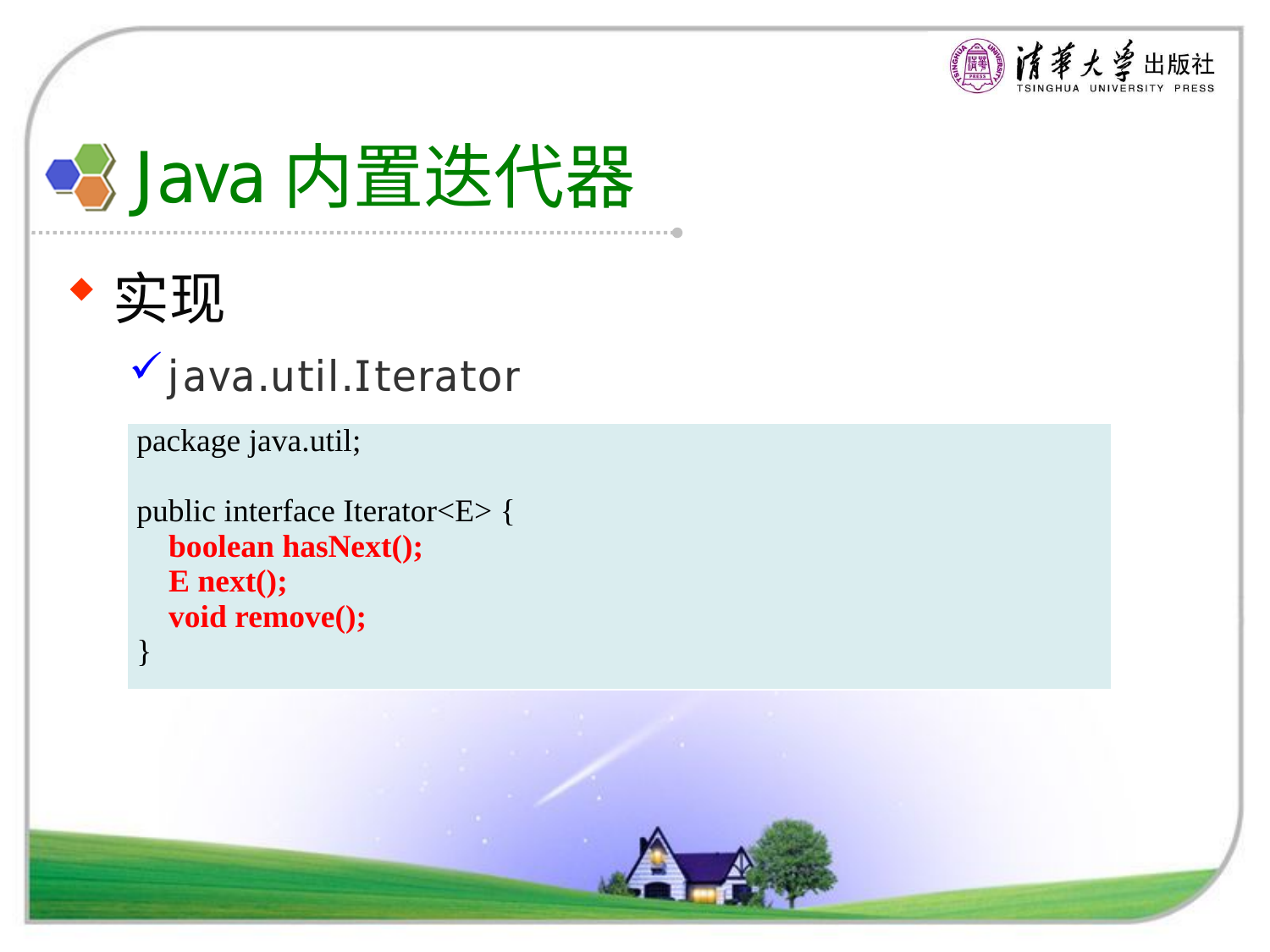

# Java内置迭代器
实现
java.util.Iterator

| package java.util;   public interface Iterator<E> { boolean hasNext(); E next(); void remove(); } |
| --- |